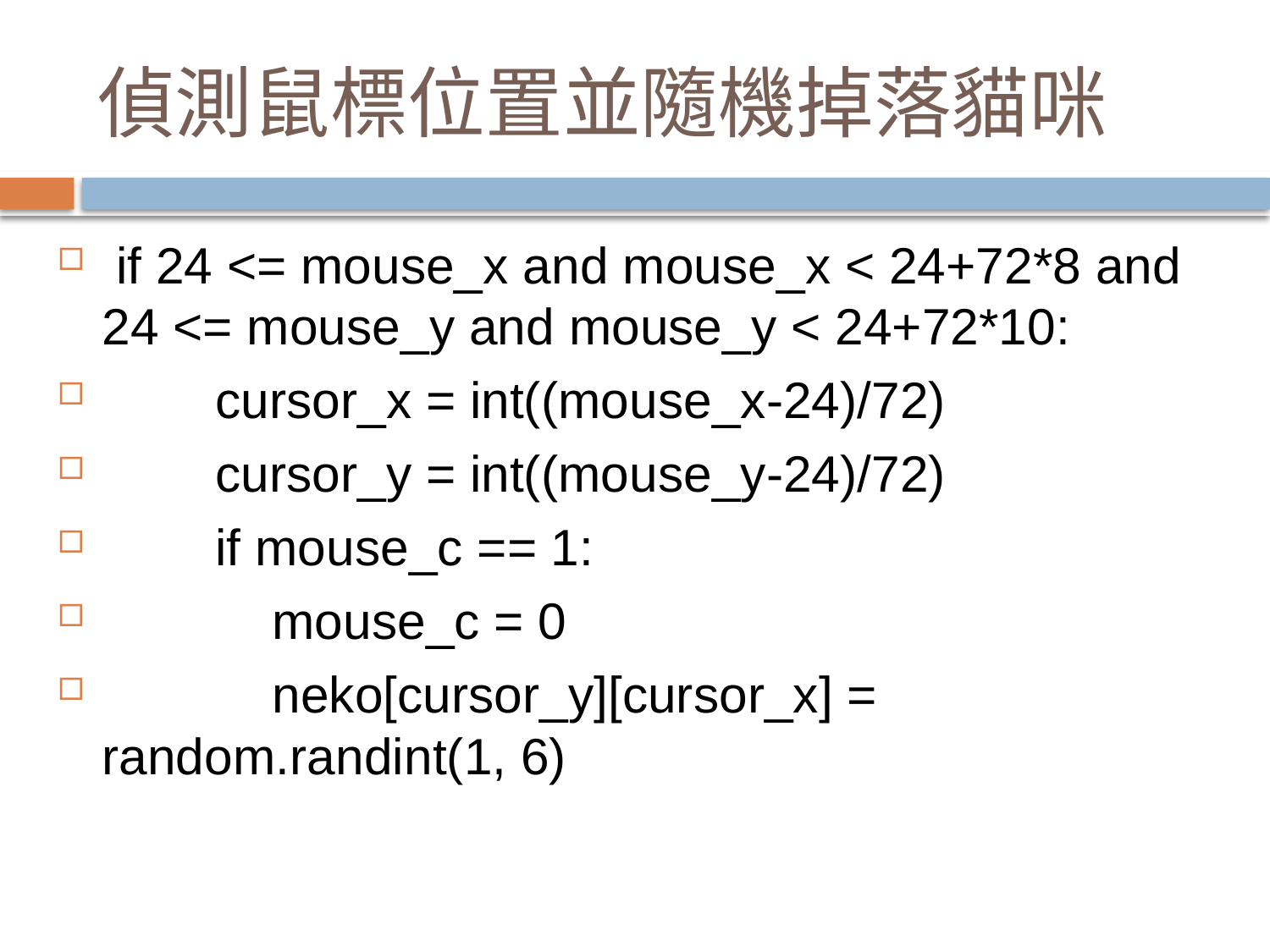

# 偵測鼠標位置並隨機掉落貓咪
 if 24 <= mouse_x and mouse_x < 24+72*8 and 24 <= mouse_y and mouse_y < 24+72*10:
        cursor_x = int((mouse_x-24)/72)
        cursor_y = int((mouse_y-24)/72)
        if mouse_c == 1:
            mouse_c = 0
            neko[cursor_y][cursor_x] = random.randint(1, 6)